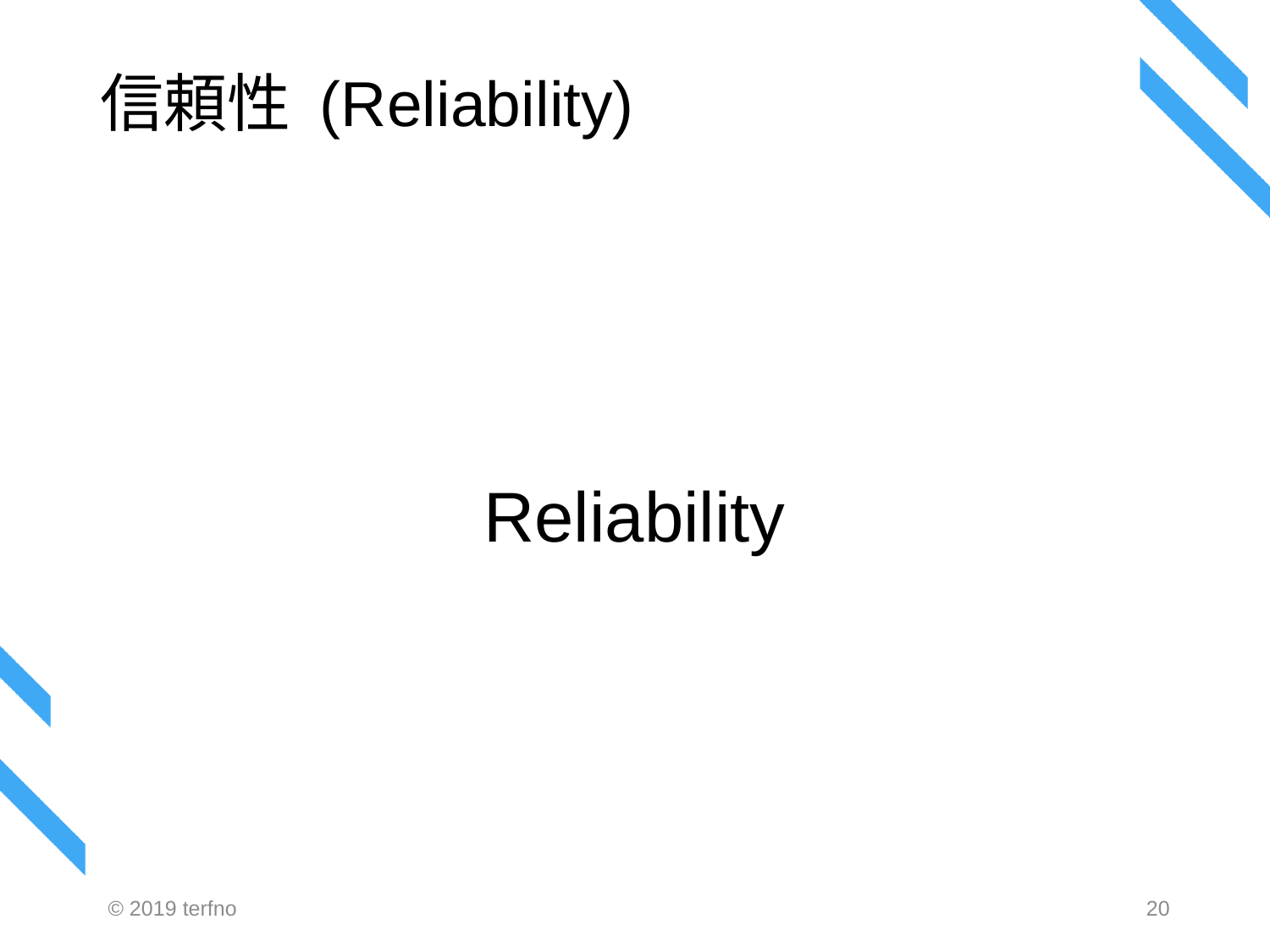

# 信頼性 (Reliability)
Reliability
© 2019 terfno
20